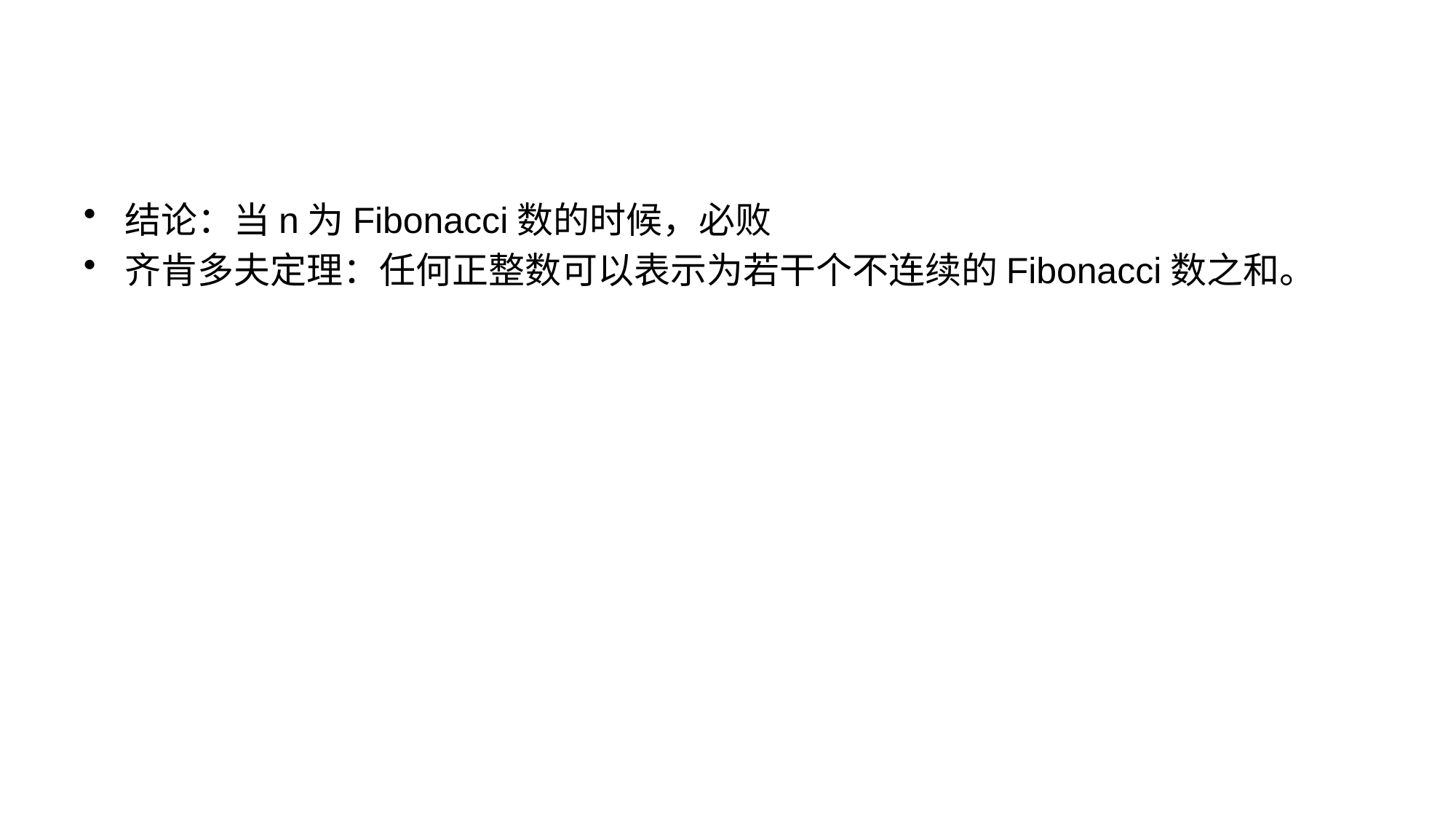

#
结论：当n为Fibonacci数的时候，必败
齐肯多夫定理：任何正整数可以表示为若干个不连续的Fibonacci数之和。